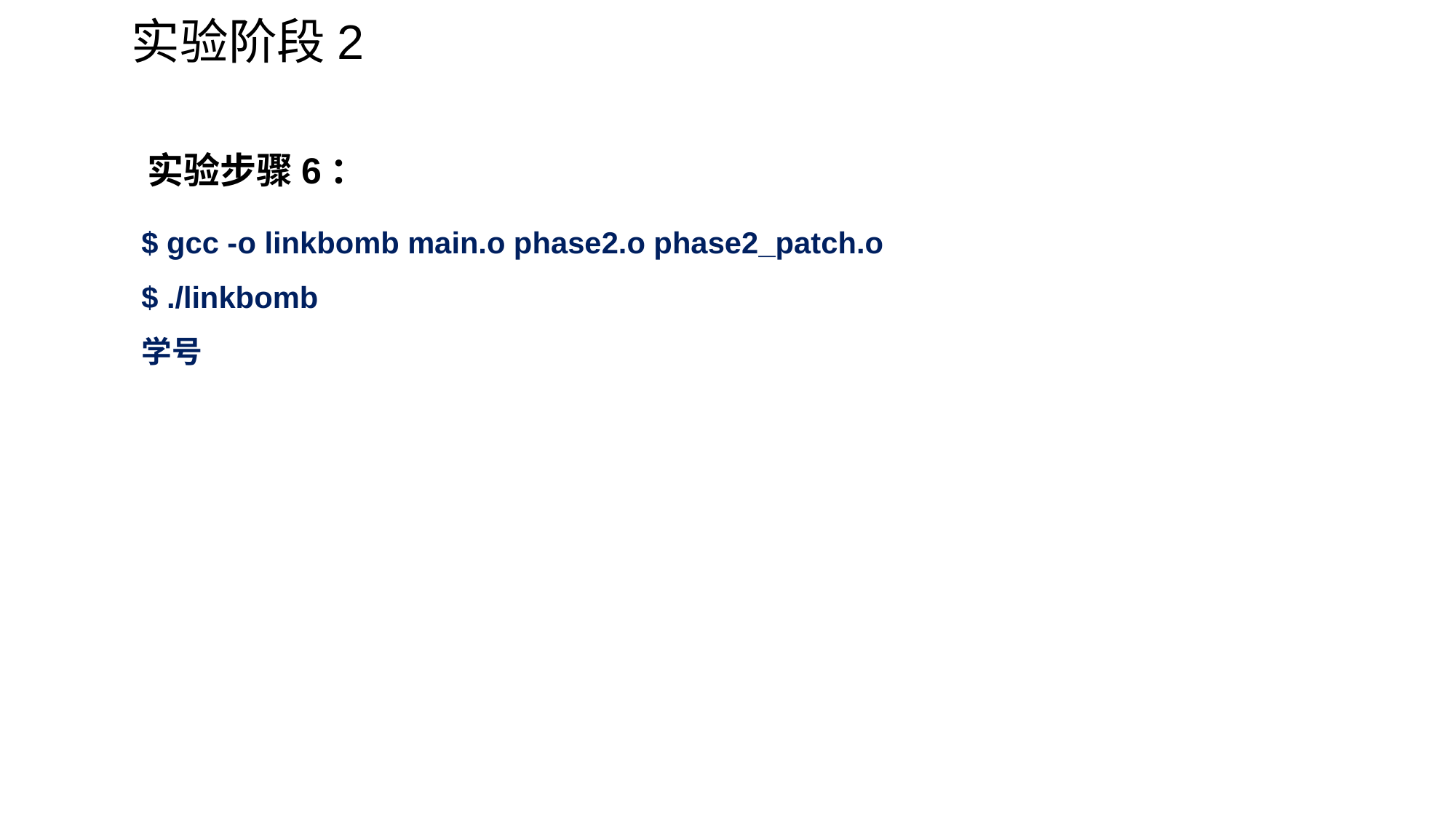

实验阶段2
实验步骤6：
$ gcc -o linkbomb main.o phase2.o phase2_patch.o
$ ./linkbomb
学号